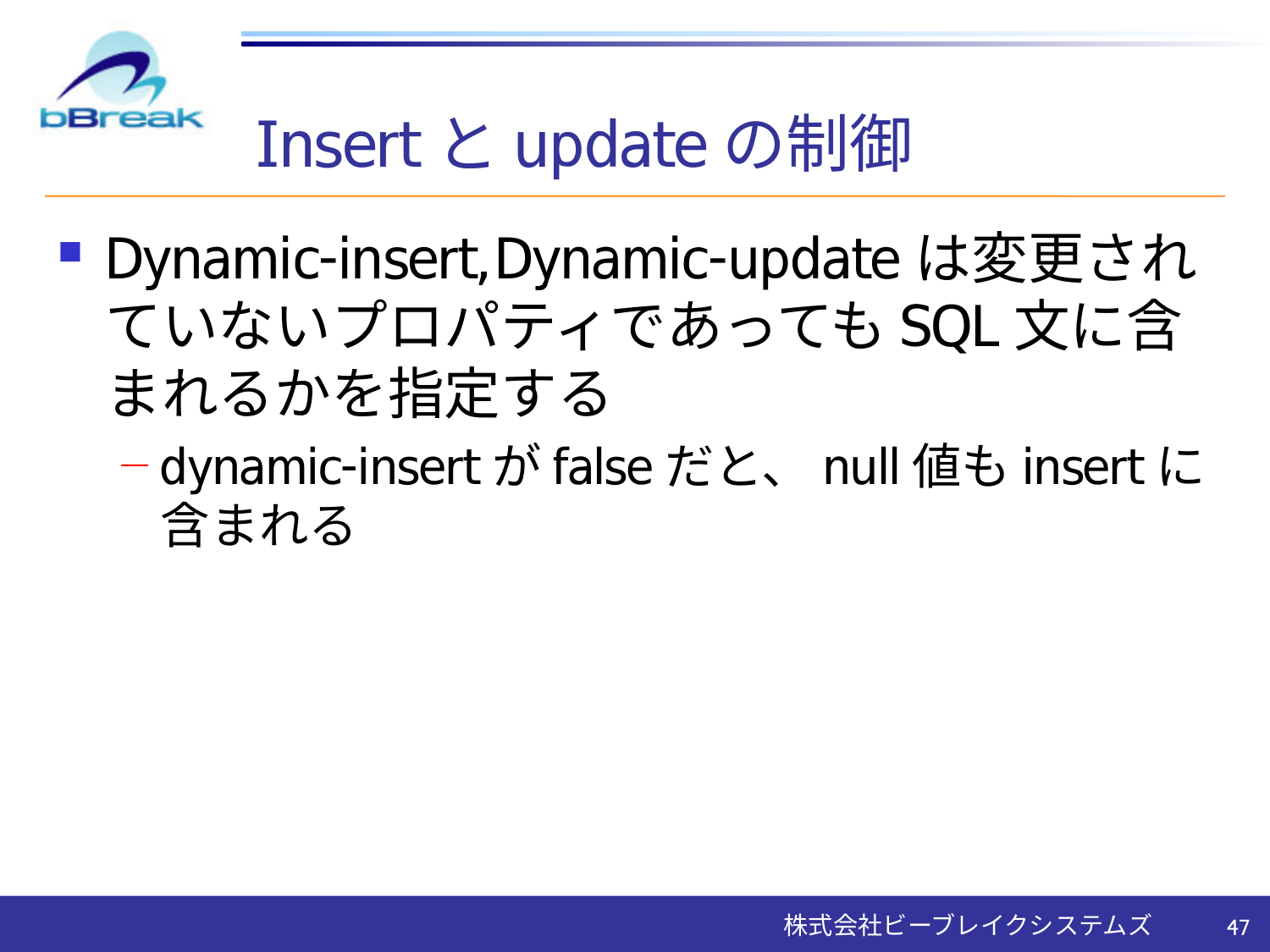

# Insertとupdateの制御
Dynamic-insert,Dynamic-updateは変更されていないプロパティであってもSQL文に含まれるかを指定する
dynamic-insertがfalseだと、null値もinsertに含まれる